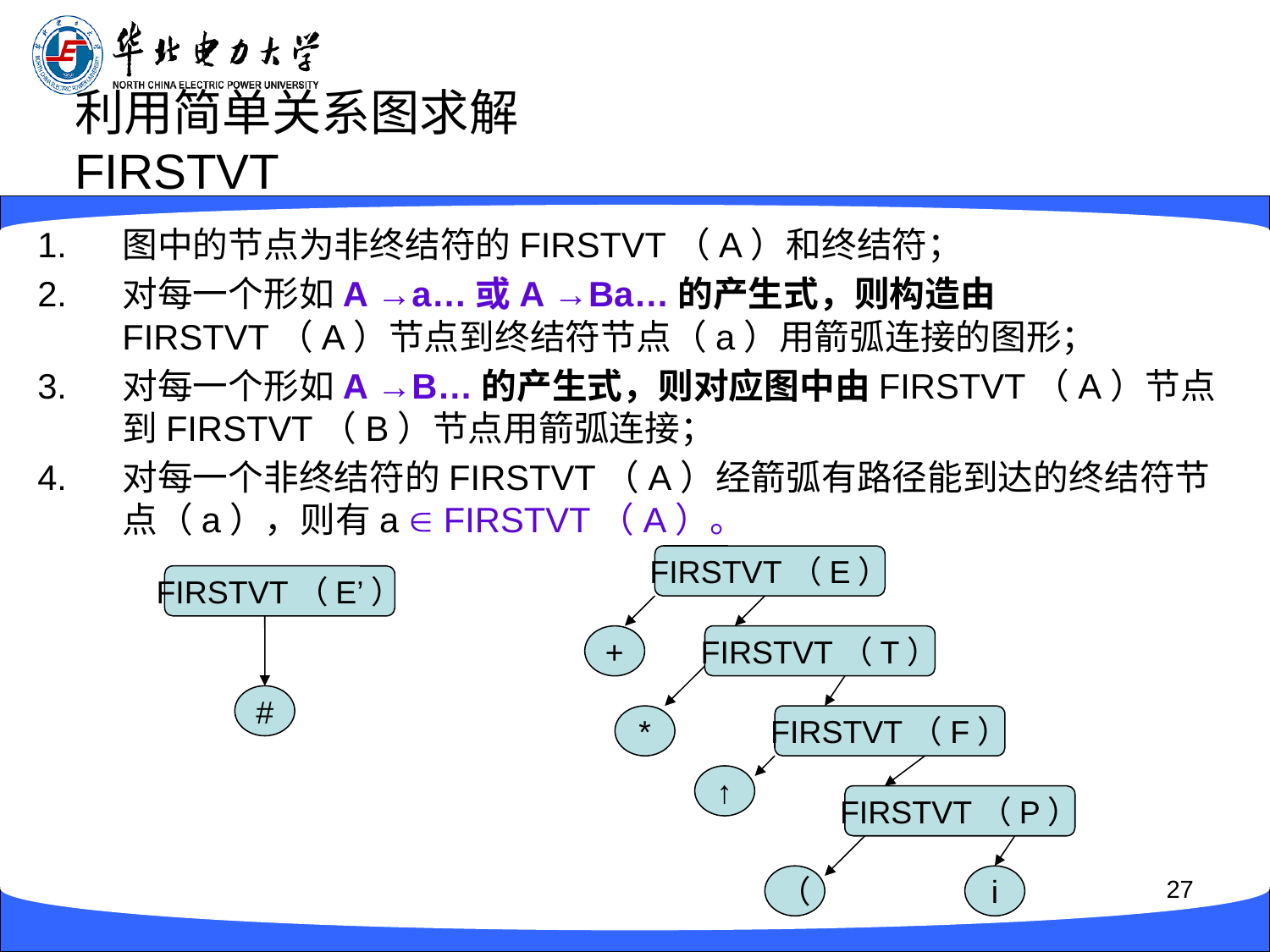

# 利用简单关系图求解FIRSTVT
图中的节点为非终结符的FIRSTVT（A）和终结符；
对每一个形如A →a…或A →Ba…的产生式，则构造由FIRSTVT（A）节点到终结符节点（a）用箭弧连接的图形；
对每一个形如A →B…的产生式，则对应图中由FIRSTVT（A）节点到FIRSTVT（B）节点用箭弧连接；
对每一个非终结符的FIRSTVT（A）经箭弧有路径能到达的终结符节点（a），则有a ∈ FIRSTVT（A）。
FIRSTVT（E）
FIRSTVT（E’）

+
FIRSTVT（T）

#
*
FIRSTVT（F）

↑
FIRSTVT（P）

（
i
27